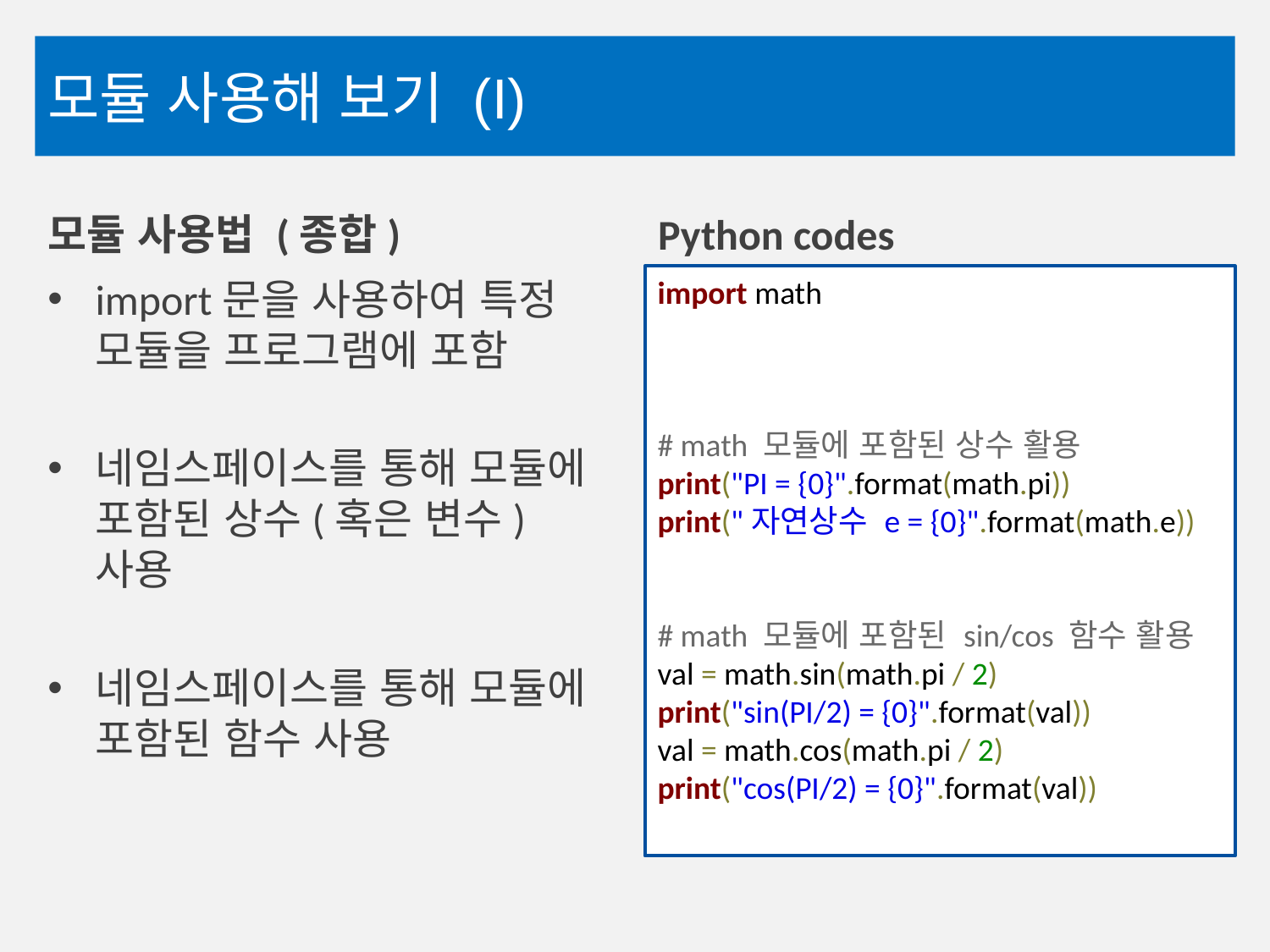

# 모듈 사용해 보기 (I)
모듈 사용법 (종합)
Python codes
import math

# math 모듈에 포함된 상수 활용
print("PI = {0}".format(math.pi))
print("자연상수 e = {0}".format(math.e))

# math 모듈에 포함된 sin/cos 함수 활용
val = math.sin(math.pi / 2)
print("sin(PI/2) = {0}".format(val))
val = math.cos(math.pi / 2)
print("cos(PI/2) = {0}".format(val))
import문을 사용하여 특정 모듈을 프로그램에 포함

네임스페이스를 통해 모듈에 포함된 상수(혹은 변수) 사용

네임스페이스를 통해 모듈에 포함된 함수 사용